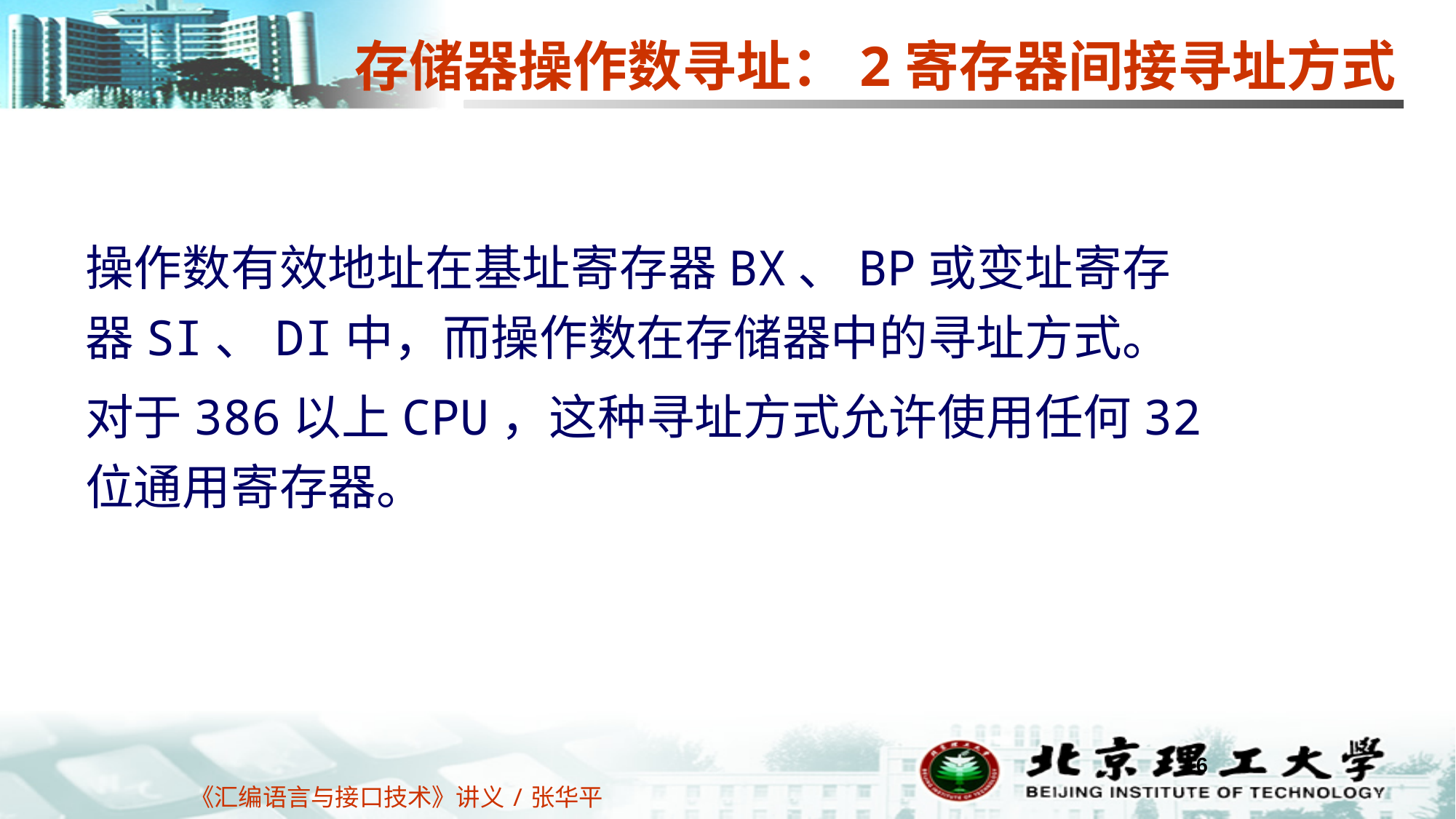

存储器操作数寻址：2寄存器间接寻址方式
操作数有效地址在基址寄存器BX、BP或变址寄存器SI、DI中，而操作数在存储器中的寻址方式。
对于386以上CPU，这种寻址方式允许使用任何32位通用寄存器。
16